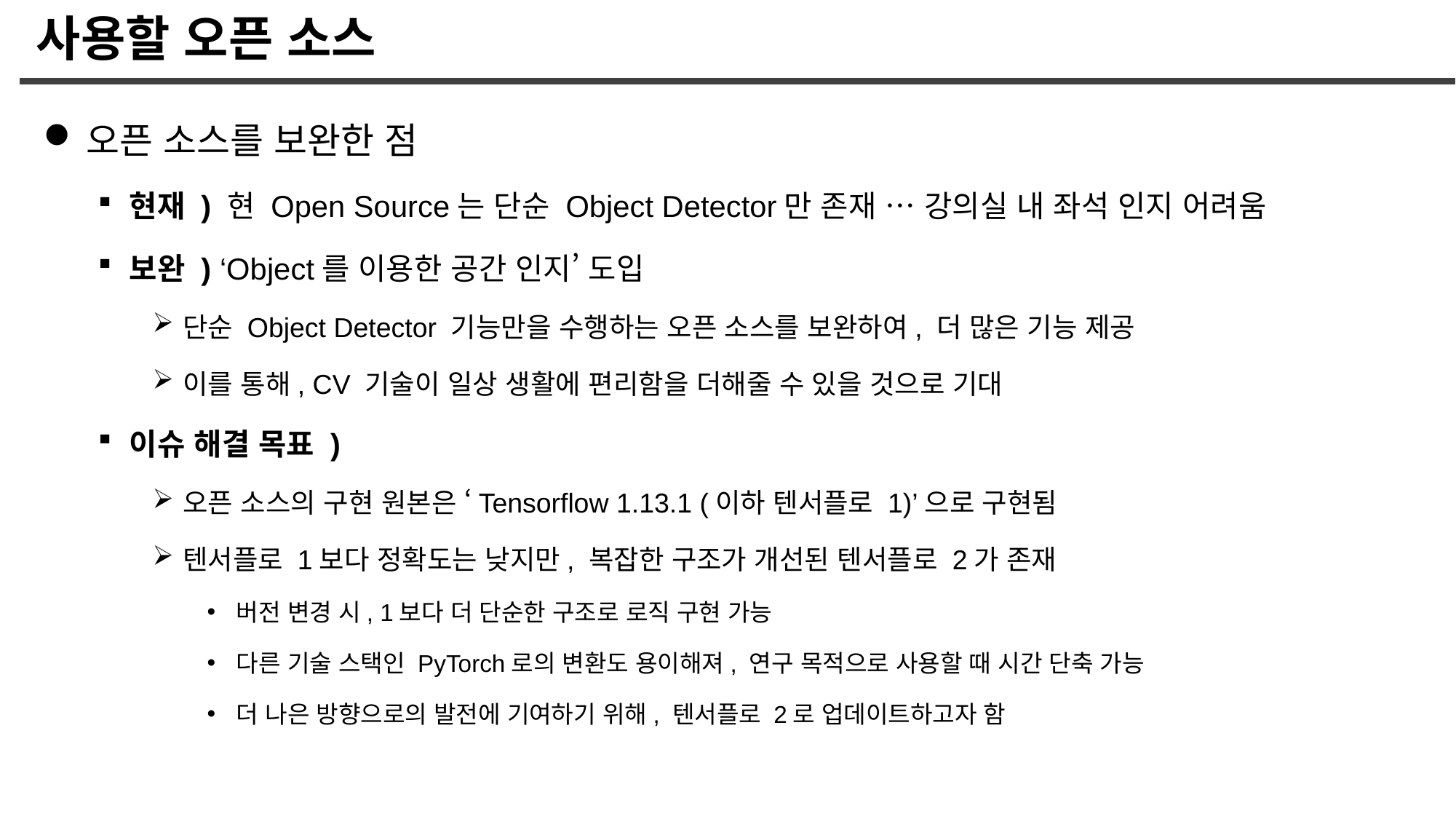

# 사용할 오픈 소스
오픈 소스를 보완한 점
현재 ) 현 Open Source는 단순 Object Detector만 존재 … 강의실 내 좌석 인지 어려움
보완 ) ‘Object를 이용한 공간 인지’ 도입
단순 Object Detector 기능만을 수행하는 오픈 소스를 보완하여, 더 많은 기능 제공
이를 통해, CV 기술이 일상 생활에 편리함을 더해줄 수 있을 것으로 기대
이슈 해결 목표 )
오픈 소스의 구현 원본은 ‘Tensorflow 1.13.1 (이하 텐서플로 1)’으로 구현됨
텐서플로 1보다 정확도는 낮지만, 복잡한 구조가 개선된 텐서플로 2가 존재
버전 변경 시, 1보다 더 단순한 구조로 로직 구현 가능
다른 기술 스택인 PyTorch로의 변환도 용이해져, 연구 목적으로 사용할 때 시간 단축 가능
더 나은 방향으로의 발전에 기여하기 위해, 텐서플로 2로 업데이트하고자 함